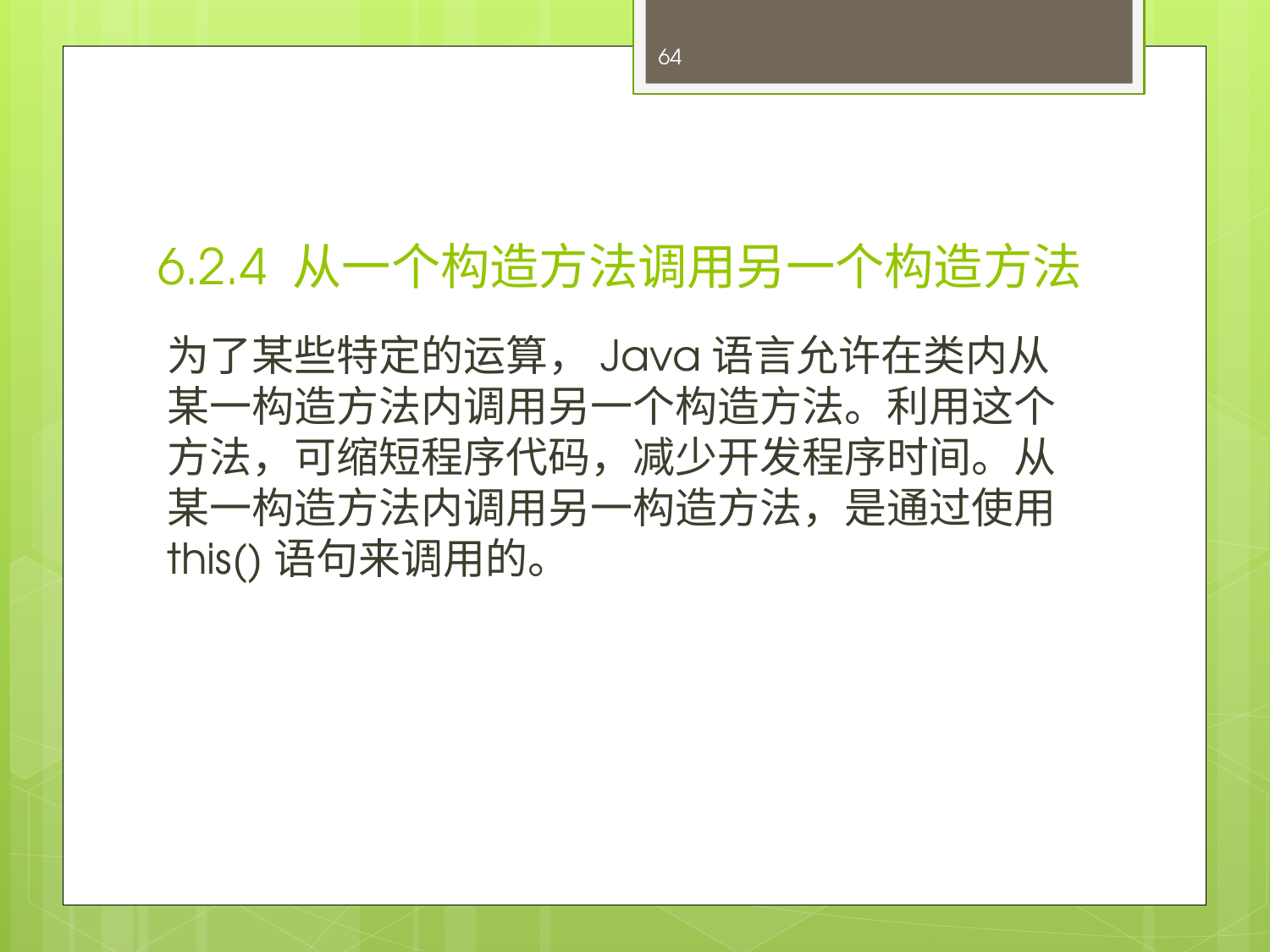

64
# 6.2.4 从一个构造方法调用另一个构造方法
为了某些特定的运算，Java语言允许在类内从某一构造方法内调用另一个构造方法。利用这个方法，可缩短程序代码，减少开发程序时间。从某一构造方法内调用另一构造方法，是通过使用this()语句来调用的。